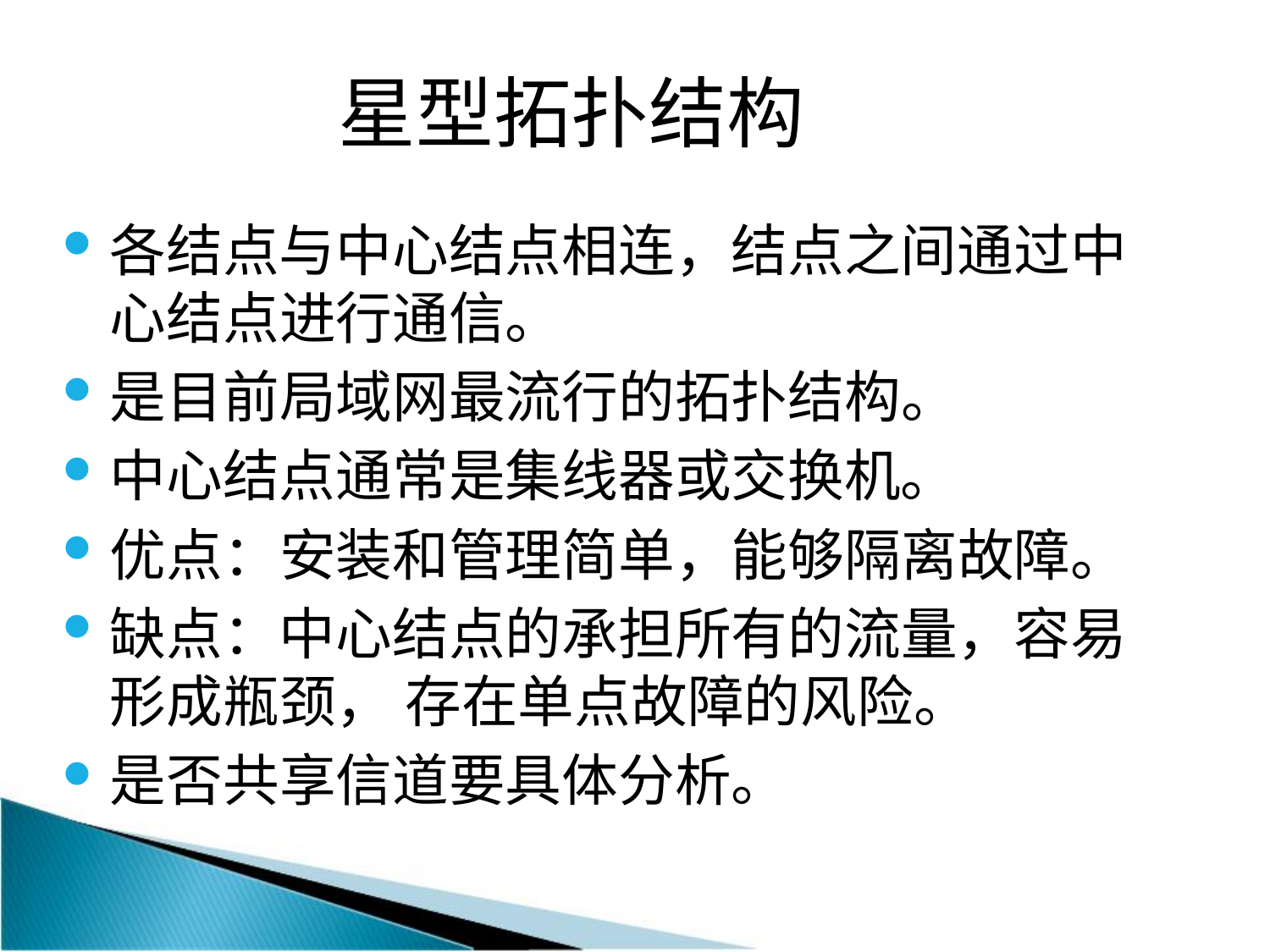

星型拓扑结构
各结点与中心结点相连，结点之间通过中心结点进行通信。
是目前局域网最流行的拓扑结构。
中心结点通常是集线器或交换机。
优点：安装和管理简单，能够隔离故障。
缺点：中心结点的承担所有的流量，容易形成瓶颈， 存在单点故障的风险。
是否共享信道要具体分析。